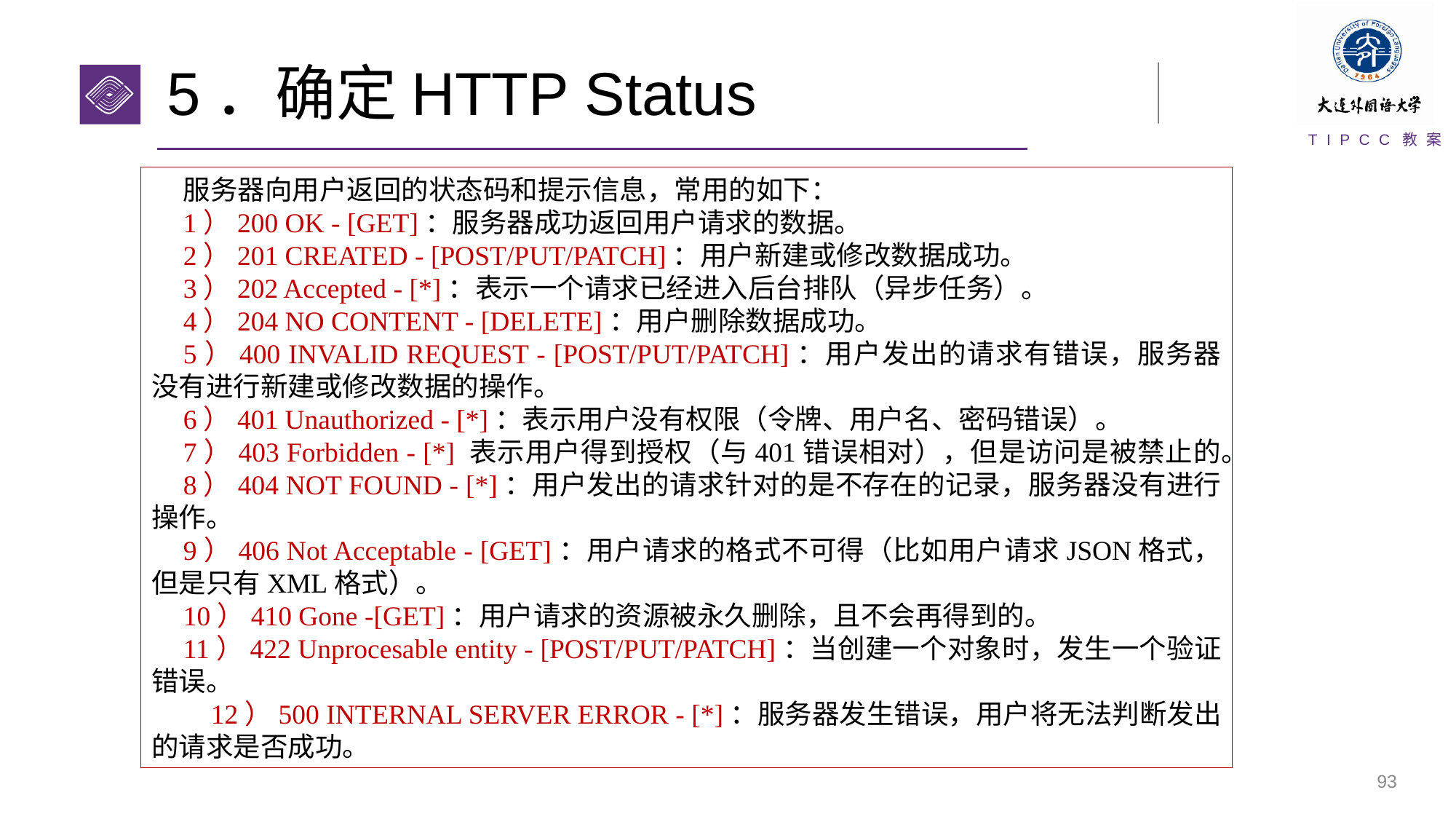

# 5．确定HTTP Status
服务器向用户返回的状态码和提示信息，常用的如下：
1）200 OK - [GET]：服务器成功返回用户请求的数据。
2）201 CREATED - [POST/PUT/PATCH]：用户新建或修改数据成功。
3）202 Accepted - [*]：表示一个请求已经进入后台排队（异步任务）。
4）204 NO CONTENT - [DELETE]：用户删除数据成功。
5）400 INVALID REQUEST - [POST/PUT/PATCH]：用户发出的请求有错误，服务器没有进行新建或修改数据的操作。
6）401 Unauthorized - [*]：表示用户没有权限（令牌、用户名、密码错误）。
7）403 Forbidden - [*] 表示用户得到授权（与401错误相对），但是访问是被禁止的。
8）404 NOT FOUND - [*]：用户发出的请求针对的是不存在的记录，服务器没有进行操作。
9）406 Not Acceptable - [GET]：用户请求的格式不可得（比如用户请求JSON格式，但是只有XML格式）。
10）410 Gone -[GET]：用户请求的资源被永久删除，且不会再得到的。
11）422 Unprocesable entity - [POST/PUT/PATCH]：当创建一个对象时，发生一个验证错误。
    12）500 INTERNAL SERVER ERROR - [*]：服务器发生错误，用户将无法判断发出的请求是否成功。
93